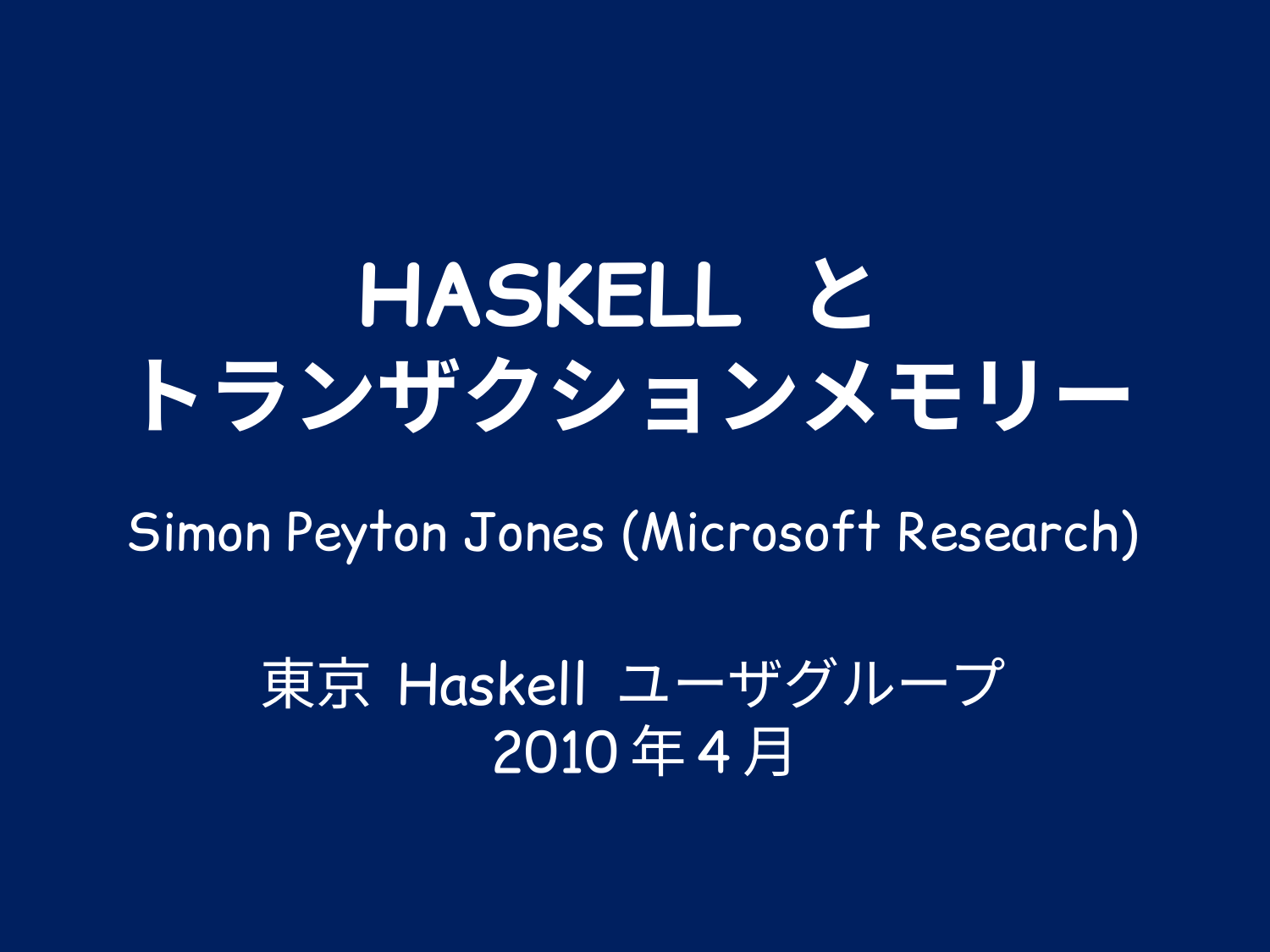

# Haskell と トランザクションメモリー
Simon Peyton Jones (Microsoft Research)

東京 Haskell ユーザグループ
 2010年4月